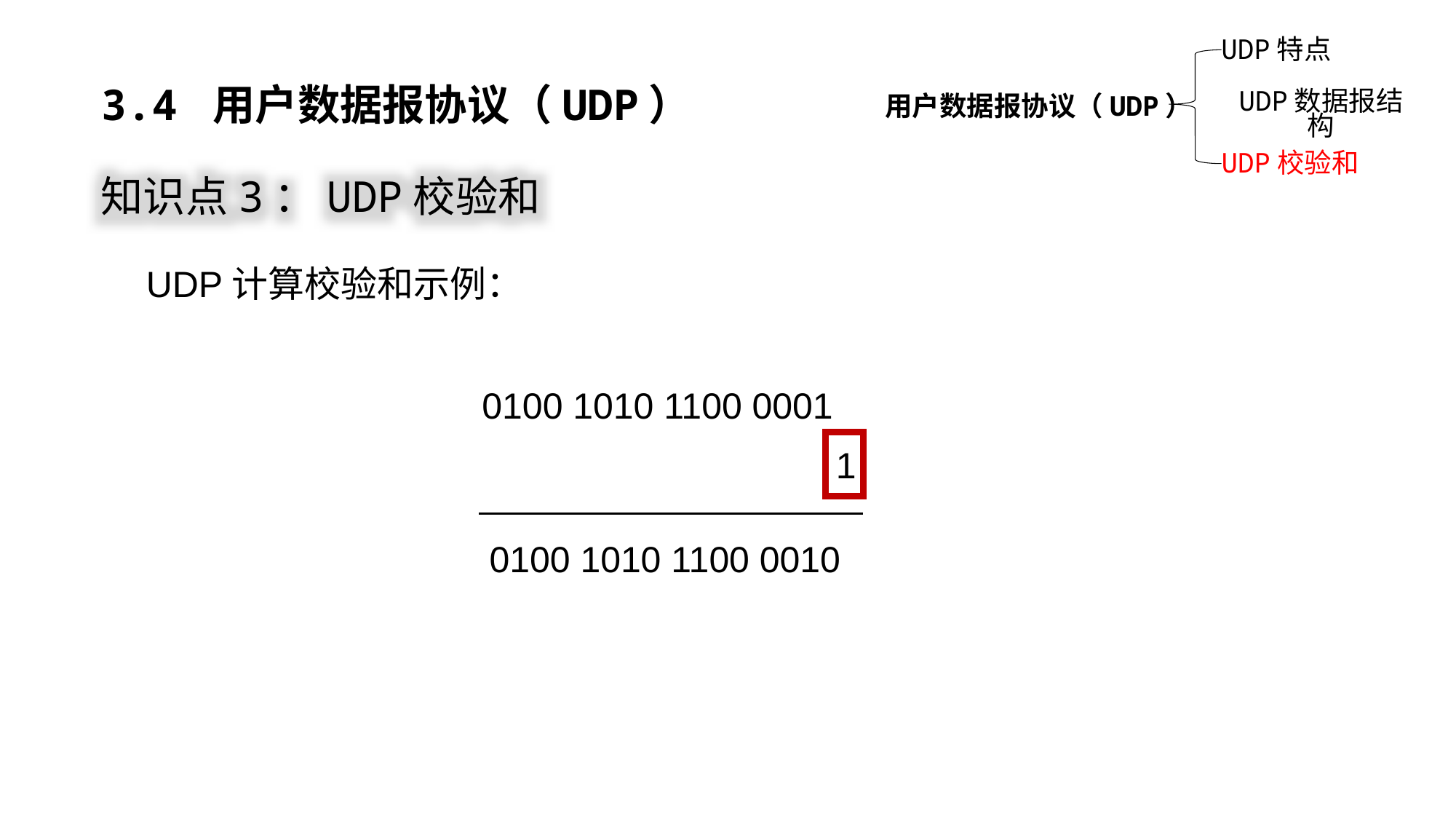

UDP特点

用户数据报协议（UDP）
UDP数据报结构
UDP校验和
3.4 用户数据报协议（UDP）
知识点3：UDP校验和
UDP计算校验和示例：
   0100 1010 1100 0001
1
0100 1010 1100 0010